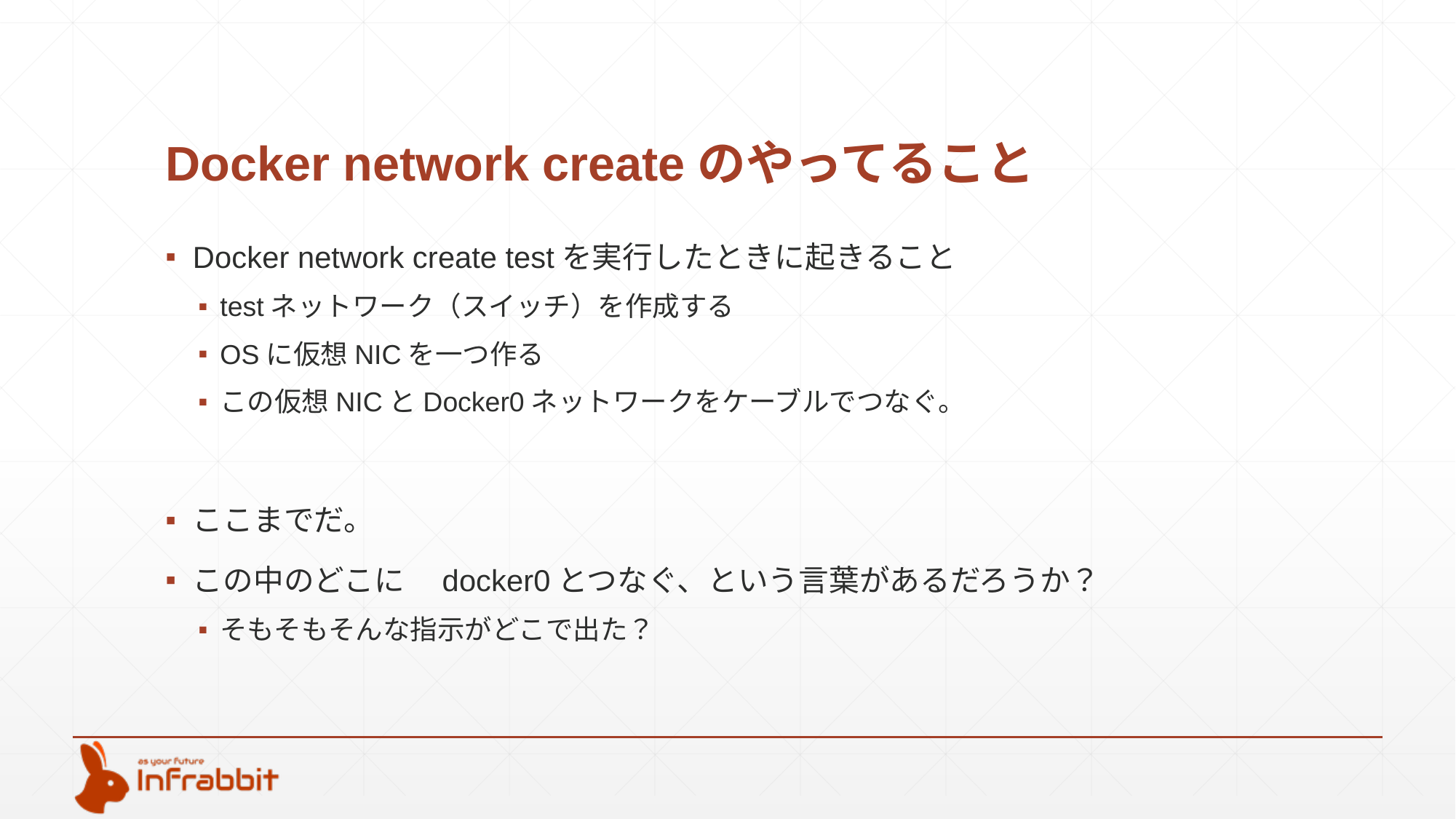

# Docker network createのやってること
Docker network create testを実行したときに起きること
testネットワーク（スイッチ）を作成する
OSに仮想NICを一つ作る
この仮想NICとDocker0ネットワークをケーブルでつなぐ。

ここまでだ。
この中のどこに　docker0とつなぐ、という言葉があるだろうか？
そもそもそんな指示がどこで出た？